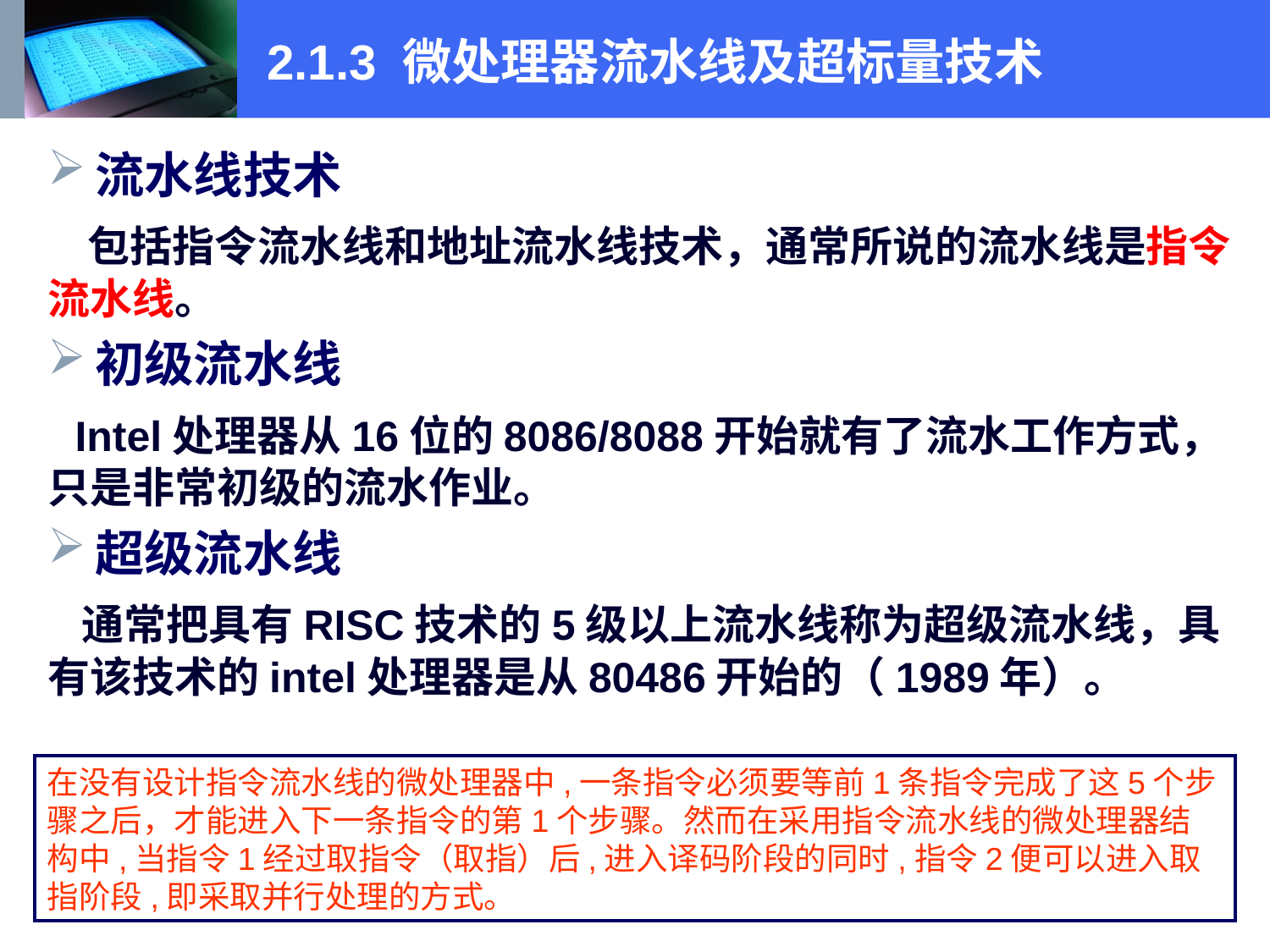

# 2.1.3 微处理器流水线及超标量技术
流水线技术
   包括指令流水线和地址流水线技术，通常所说的流水线是指令流水线。
初级流水线
  Intel处理器从16位的8086/8088开始就有了流水工作方式，只是非常初级的流水作业。
超级流水线
  通常把具有RISC技术的5级以上流水线称为超级流水线，具有该技术的intel处理器是从80486开始的（1989年）。
在没有设计指令流水线的微处理器中,一条指令必须要等前1条指令完成了这5个步骤之后，才能进入下一条指令的第1个步骤。然而在采用指令流水线的微处理器结构中,当指令1经过取指令（取指）后,进入译码阶段的同时,指令2便可以进入取指阶段,即采取并行处理的方式。